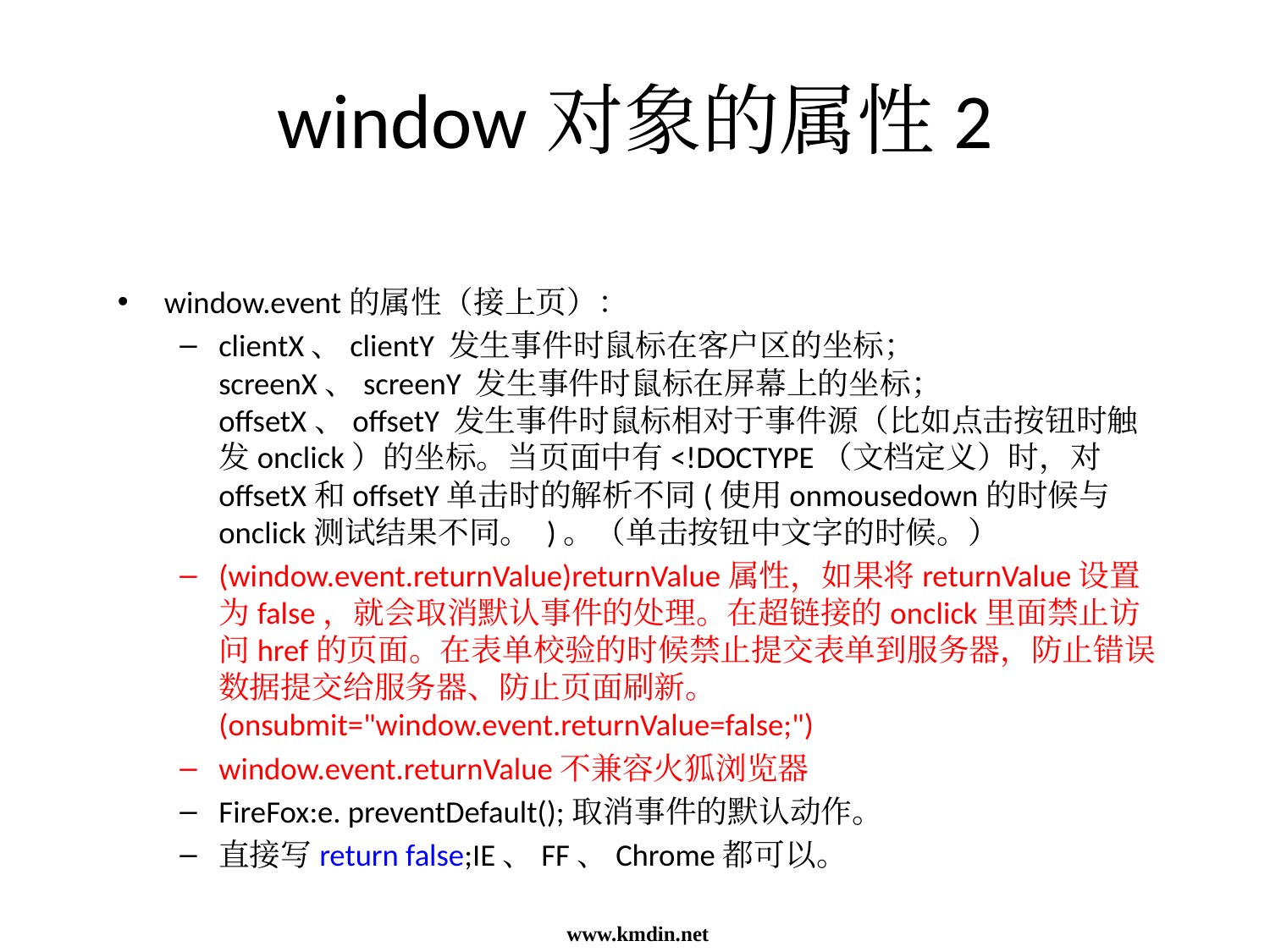

window对象的属性2
window.event的属性（接上页）：
clientX、clientY 发生事件时鼠标在客户区的坐标；screenX、screenY 发生事件时鼠标在屏幕上的坐标；offsetX、offsetY 发生事件时鼠标相对于事件源（比如点击按钮时触发onclick）的坐标。当页面中有<!DOCTYPE（文档定义）时，对offsetX和offsetY单击时的解析不同(使用onmousedown的时候与onclick测试结果不同。 )。（单击按钮中文字的时候。）
(window.event.returnValue)returnValue属性，如果将returnValue设置为false，就会取消默认事件的处理。在超链接的onclick里面禁止访问href的页面。在表单校验的时候禁止提交表单到服务器，防止错误数据提交给服务器、防止页面刷新。(onsubmit="window.event.returnValue=false;")
window.event.returnValue不兼容火狐浏览器
FireFox:e. preventDefault();取消事件的默认动作。
直接写return false;IE、FF、Chrome都可以。